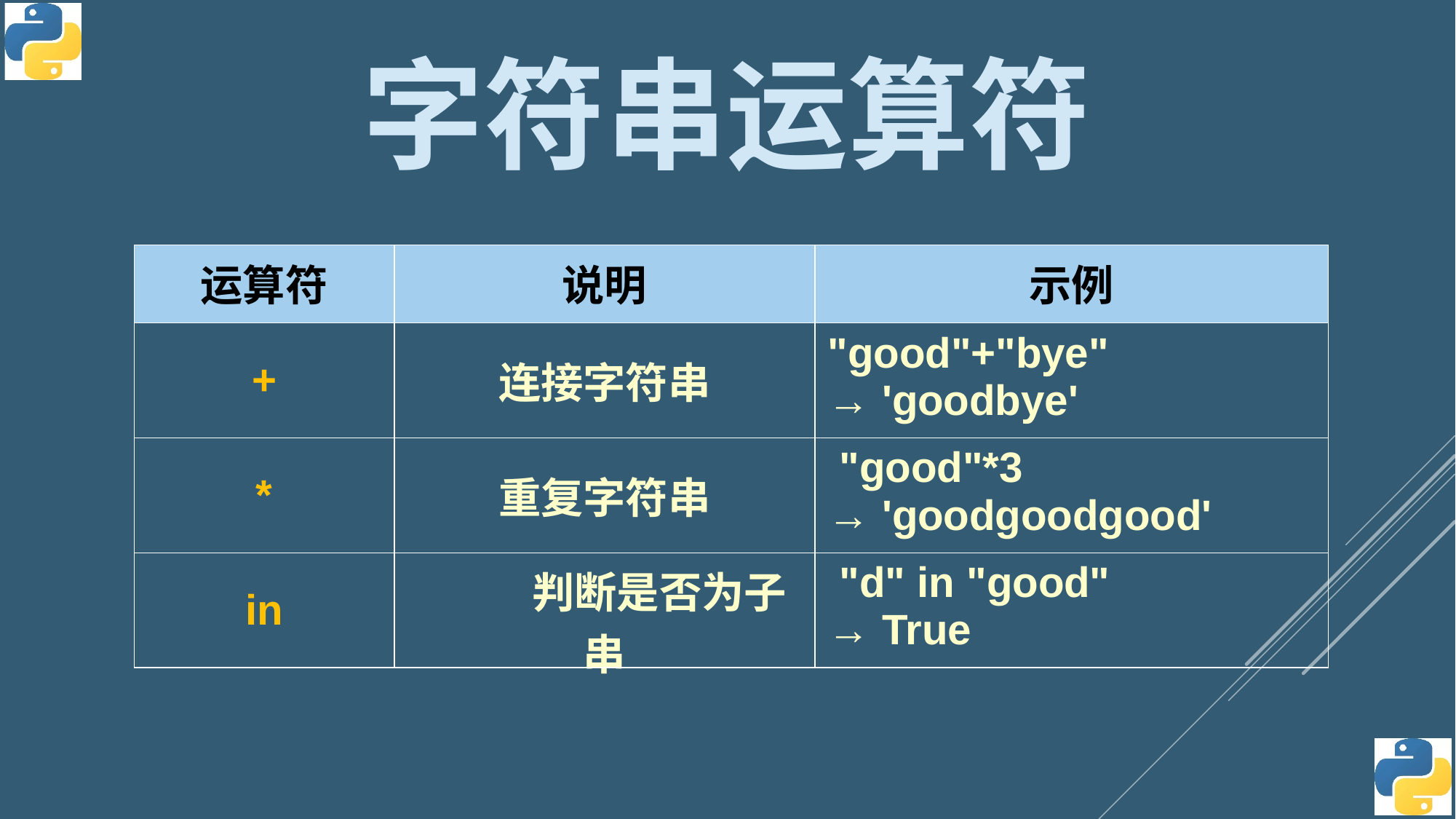

字符串运算符
| 运算符 | 说明 | 示例 |
| --- | --- | --- |
| + | 连接字符串 | "good"+"bye" → 'goodbye' |
| \* | 重复字符串 | "good"\*3 → 'goodgoodgood' |
| in | 判断是否为子串 | "d" in "good" → True |